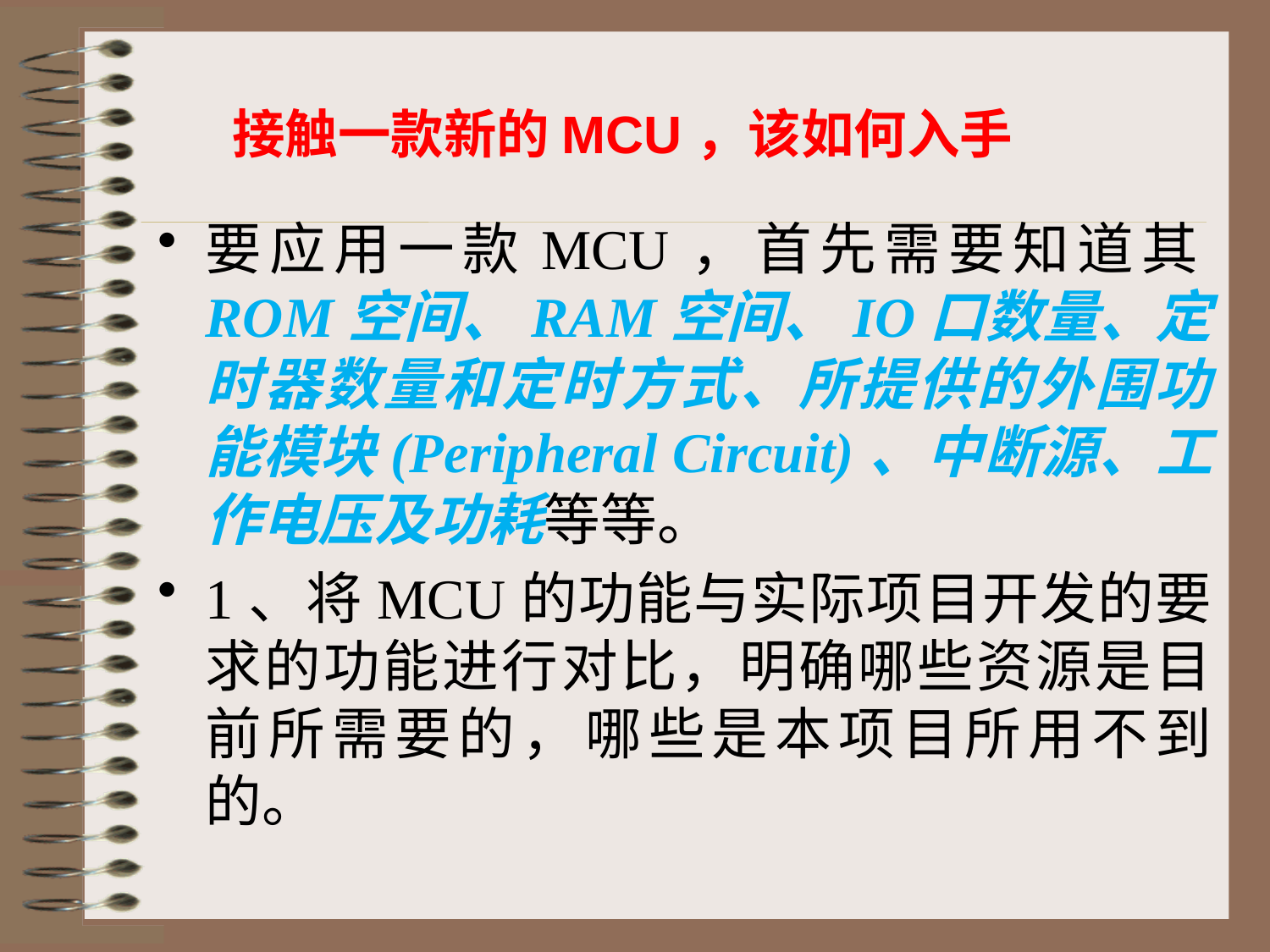

# 接触一款新的MCU，该如何入手
要应用一款MCU，首先需要知道其ROM空间、RAM空间、IO口数量、定时器数量和定时方式、所提供的外围功能模块(Peripheral Circuit)、中断源、工作电压及功耗等等。
1、将MCU的功能与实际项目开发的要求的功能进行对比，明确哪些资源是目前所需要的，哪些是本项目所用不到的。